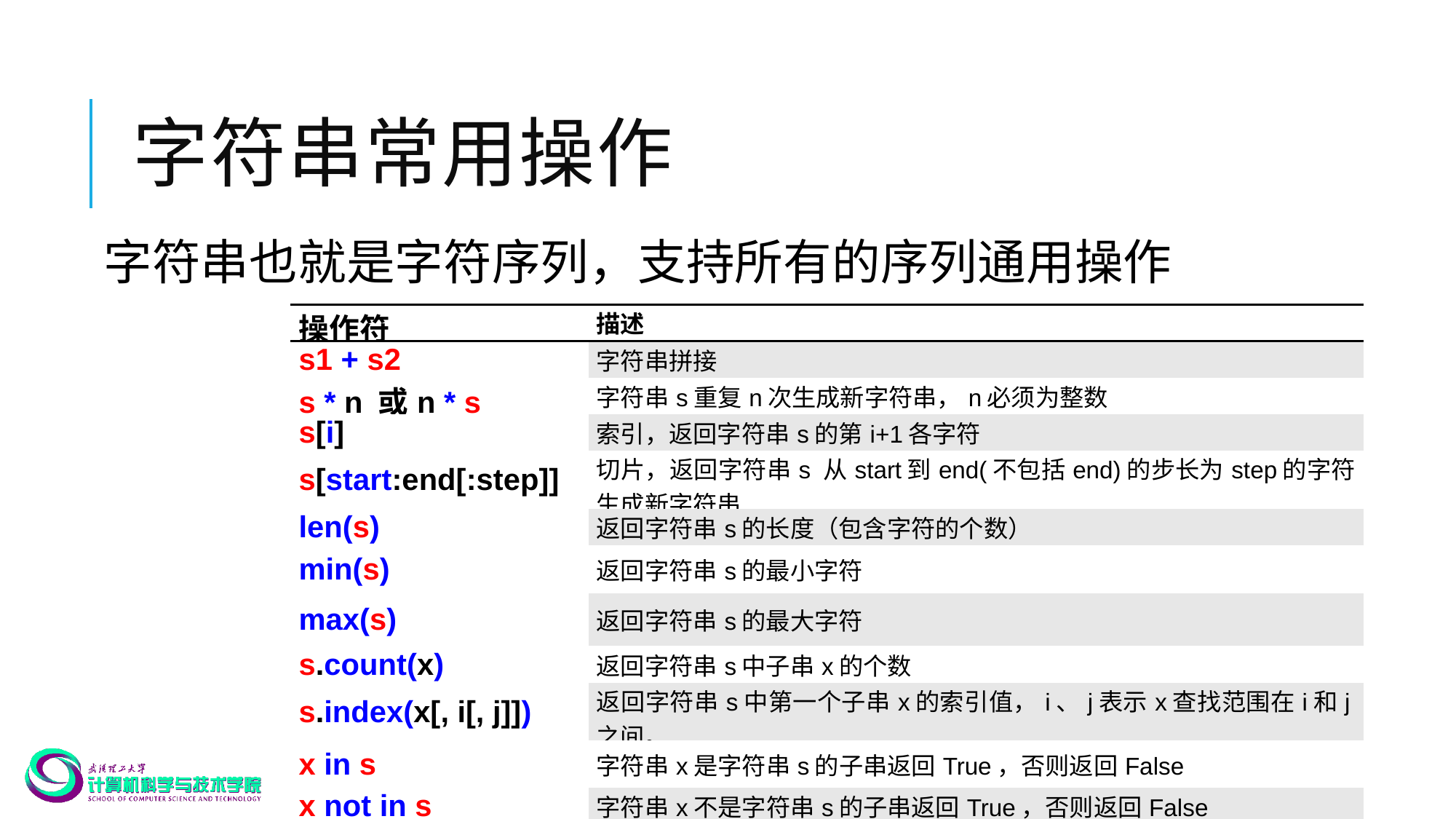

# 字符串常用操作
字符串也就是字符序列，支持所有的序列通用操作

| 操作符 | 描述 |
| --- | --- |
| s1 + s2 | 字符串拼接 |
| s \* n 或n \* s | 字符串s重复n次生成新字符串，n必须为整数 |
| s[i] | 索引，返回字符串s的第i+1各字符 |
| s[start:end[:step]] | 切片，返回字符串s 从start到end(不包括end)的步长为step的字符生成新字符串 |
| len(s) | 返回字符串s的长度（包含字符的个数） |
| min(s) | 返回字符串s的最小字符 |
| max(s) | 返回字符串s的最大字符 |
| s.count(x) | 返回字符串s中子串x的个数 |
| s.index(x[, i[, j]]) | 返回字符串s中第一个子串x的索引值，i、j表示x查找范围在i和j之间。 |
| x in s | 字符串x是字符串s的子串返回True，否则返回False |
| x not in s | 字符串x不是字符串s的子串返回True，否则返回False |